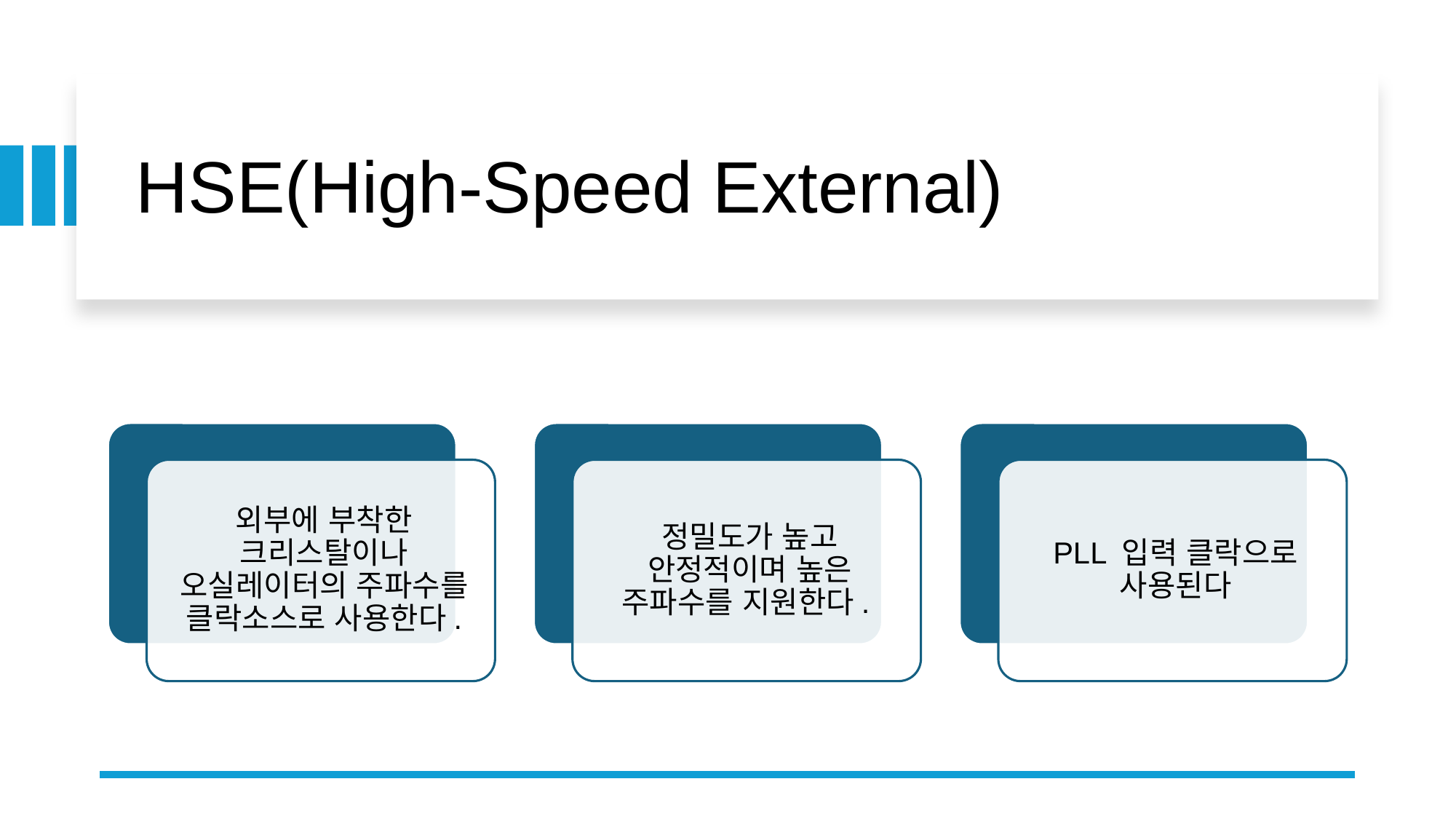

# HSE(High-Speed External)

외부에 부착한 크리스탈이나 오실레이터의 주파수를 클락소스로 사용한다.
정밀도가 높고 안정적이며 높은 주파수를 지원한다.
PLL 입력 클락으로 사용된다